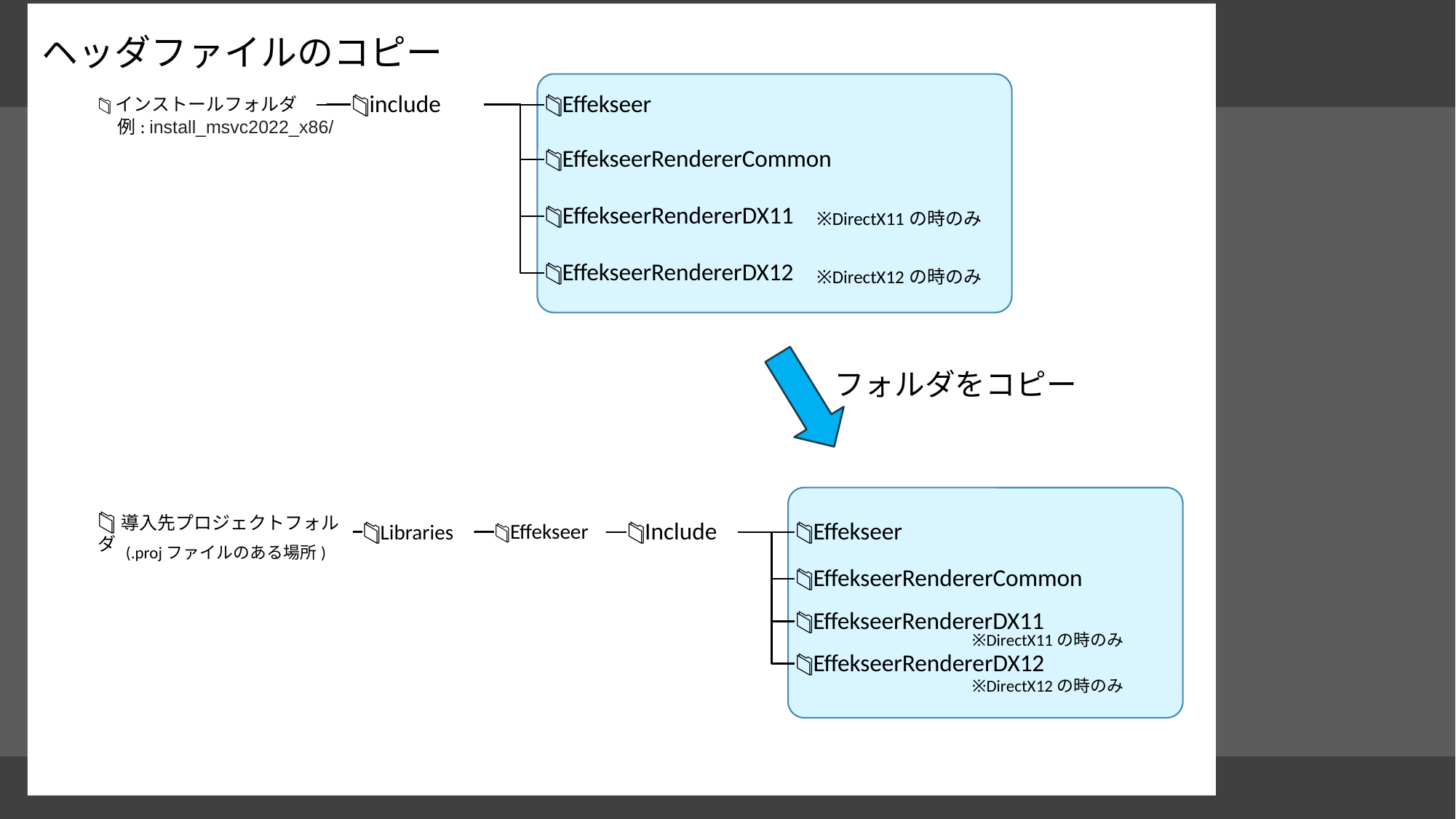

ヘッダファイルのコピー
📁インストールフォルダ
📁include
📁Effekseer
📁EffekseerRendererCommon
📁EffekseerRendererDX11
📁EffekseerRendererDX12

例: install_msvc2022_x86/
※DirectX11の時のみ
※DirectX12の時のみ

フォルダをコピー
📁導入先プロジェクトフォルダ
📁Libraries
📁Effekseer
📁Include
📁Effekseer
📁EffekseerRendererCommon
📁EffekseerRendererDX11
📁EffekseerRendererDX12

(.projファイルのある場所)
※DirectX11の時のみ
※DirectX12の時のみ